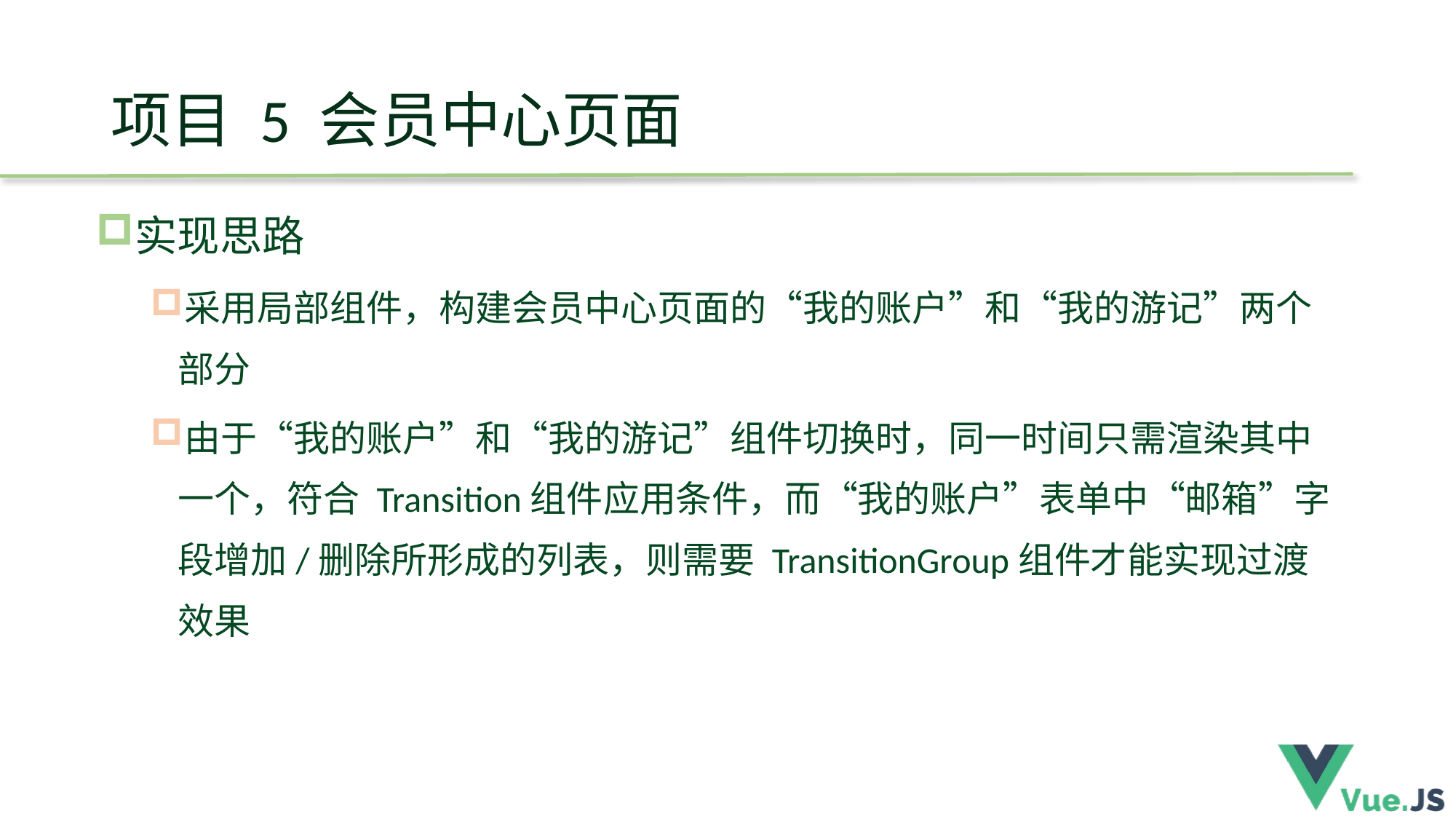

# 项目 5 会员中心页面
实现思路
采用局部组件，构建会员中心页面的“我的账户”和“我的游记”两个部分
由于“我的账户”和“我的游记”组件切换时，同一时间只需渲染其中一个，符合 Transition组件应用条件，而“我的账户”表单中“邮箱”字段增加/删除所形成的列表，则需要 TransitionGroup组件才能实现过渡效果